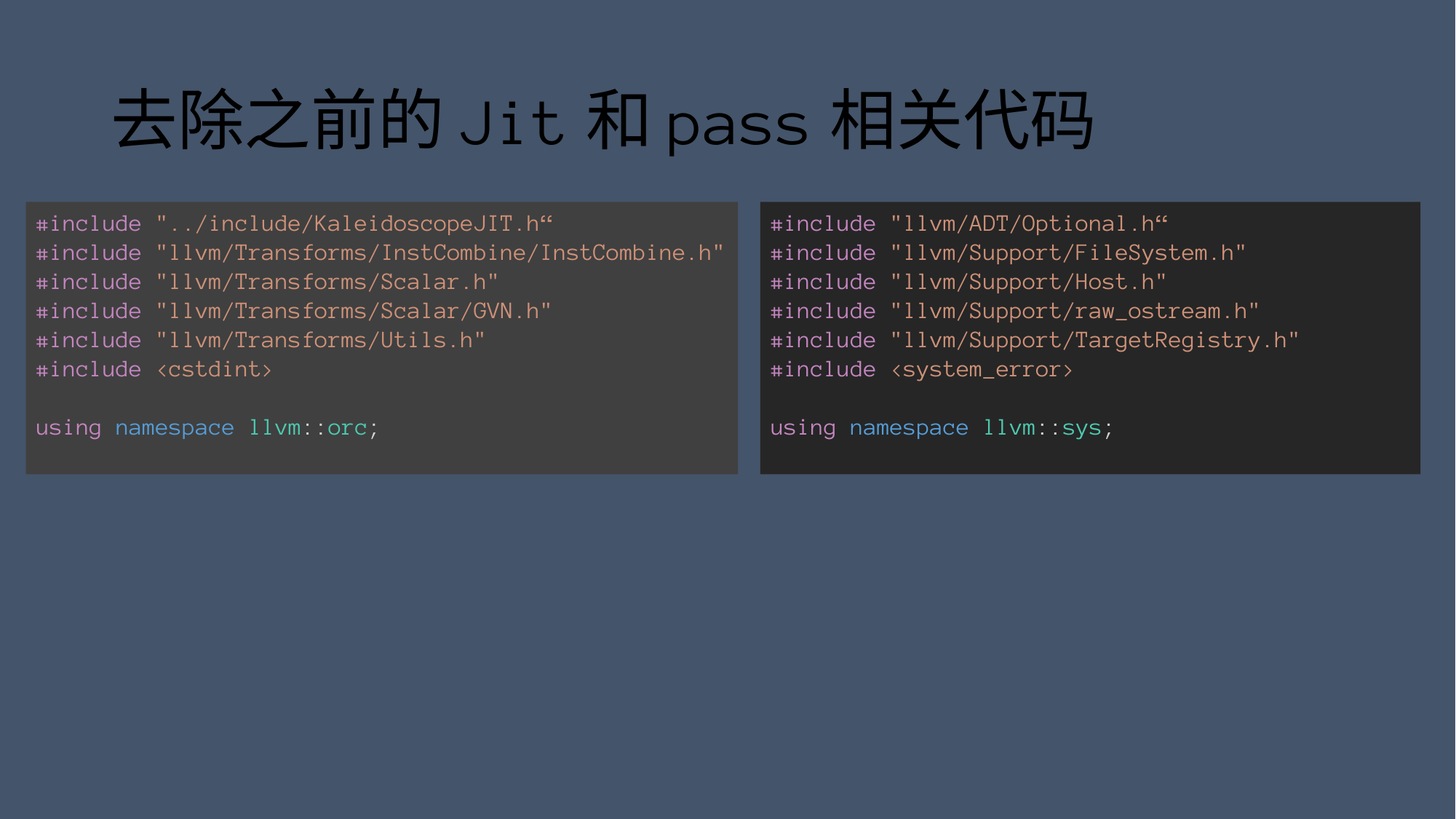

# 去除之前的Jit和pass相关代码
#include "../include/KaleidoscopeJIT.h“
#include "llvm/Transforms/InstCombine/InstCombine.h"
#include "llvm/Transforms/Scalar.h"
#include "llvm/Transforms/Scalar/GVN.h"
#include "llvm/Transforms/Utils.h"
#include <cstdint>

using namespace llvm::orc;

#include "llvm/ADT/Optional.h“
#include "llvm/Support/FileSystem.h"
#include "llvm/Support/Host.h"
#include "llvm/Support/raw_ostream.h"
#include "llvm/Support/TargetRegistry.h"
#include <system_error>

using namespace llvm::sys;